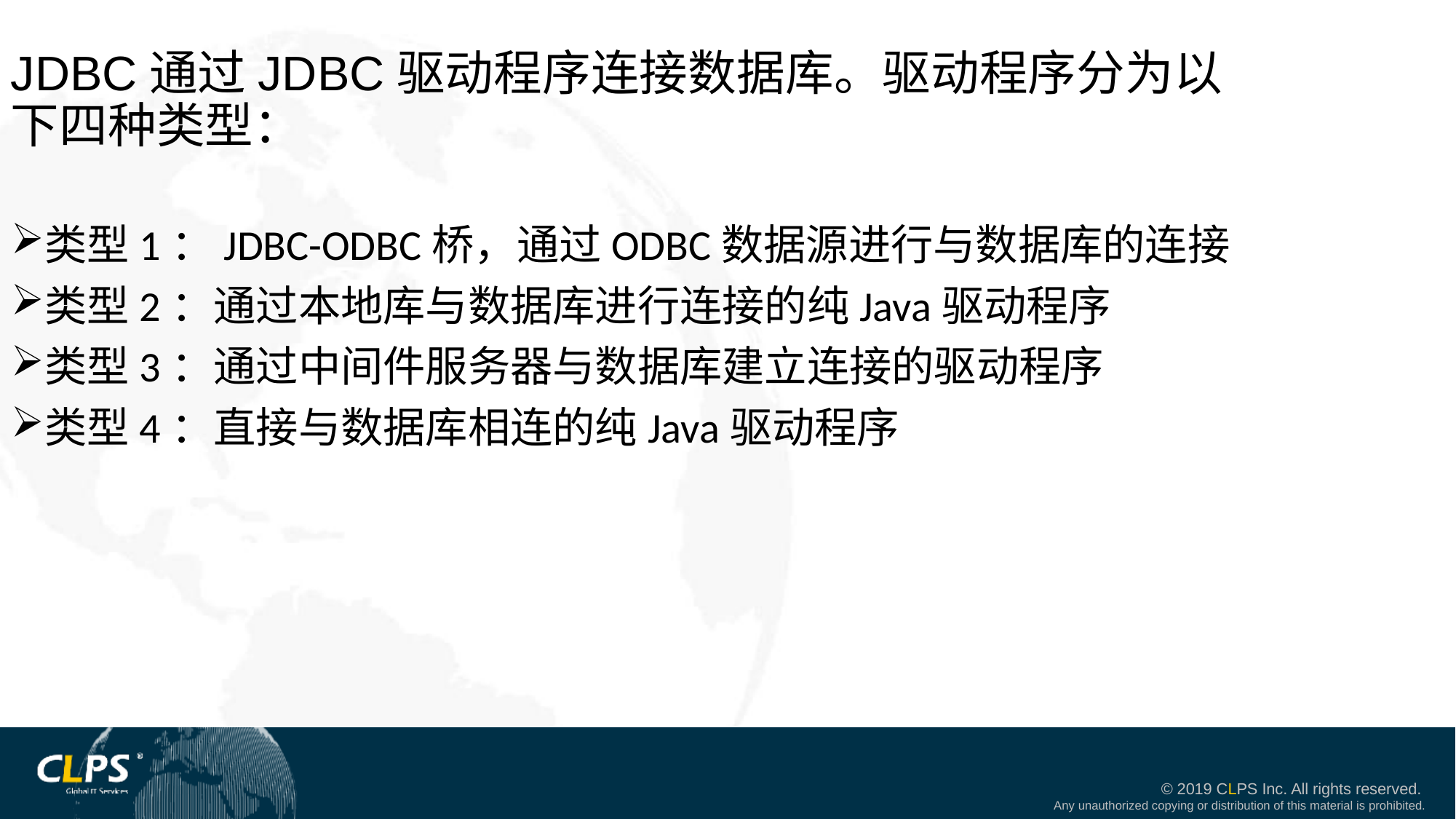

JDBC通过JDBC驱动程序连接数据库。驱动程序分为以下四种类型：
类型1：JDBC-ODBC桥，通过ODBC数据源进行与数据库的连接
类型2：通过本地库与数据库进行连接的纯Java驱动程序
类型3：通过中间件服务器与数据库建立连接的驱动程序
类型4：直接与数据库相连的纯Java驱动程序